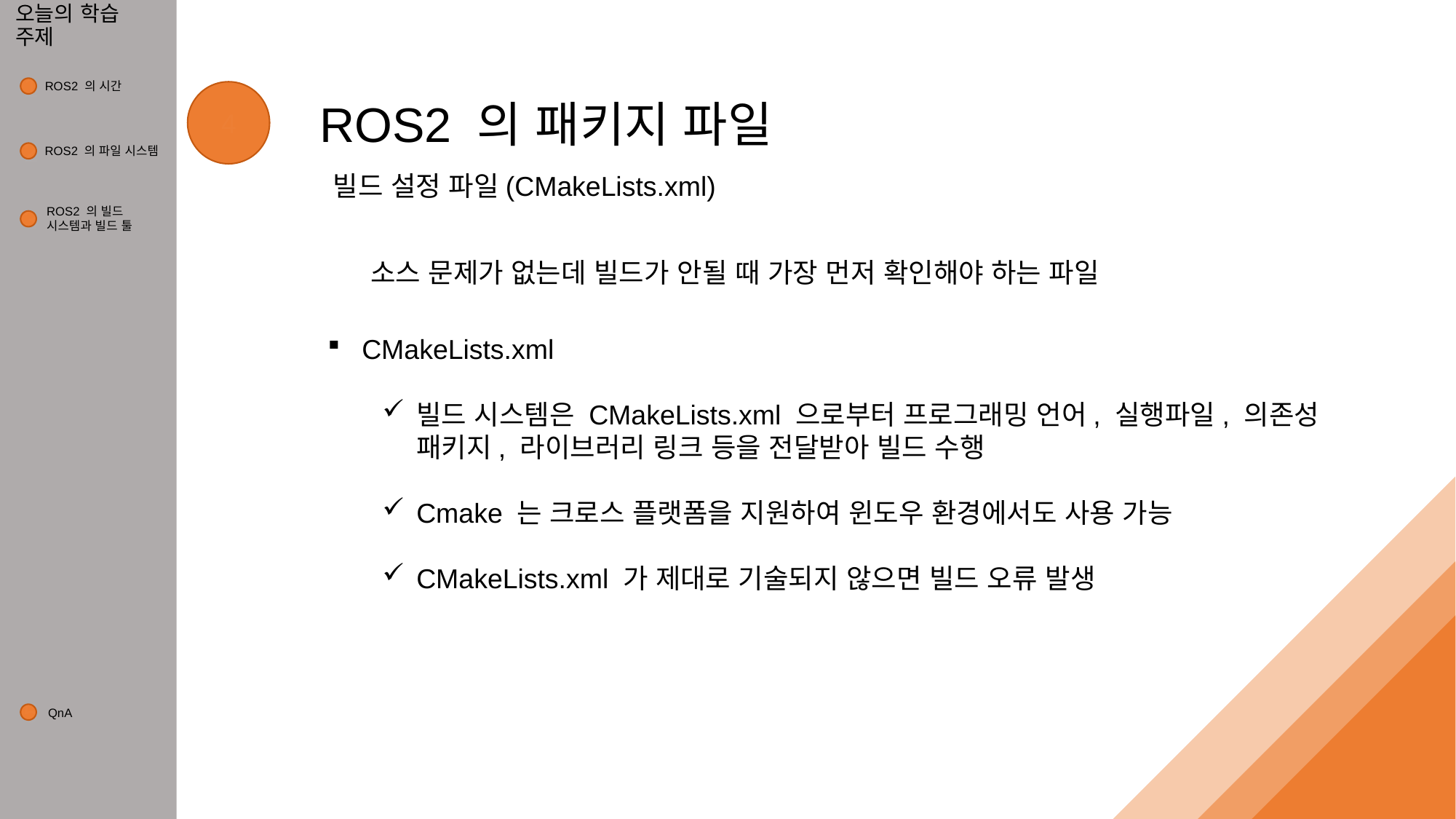

# 오늘의 학습 주제
ROS2 의 시간
1
4
ROS2 의 패키지 파일
ROS2 의 파일 시스템
2
빌드 설정 파일(CMakeLists.xml)
ROS2 의 빌드
시스템과 빌드 툴
3
소스 문제가 없는데 빌드가 안될 때 가장 먼저 확인해야 하는 파일
CMakeLists.xml

빌드 시스템은 CMakeLists.xml 으로부터 프로그래밍 언어, 실행파일, 의존성 패키지, 라이브러리 링크 등을 전달받아 빌드 수행

Cmake 는 크로스 플랫폼을 지원하여 윈도우 환경에서도 사용 가능

CMakeLists.xml 가 제대로 기술되지 않으면 빌드 오류 발생

QnA
5